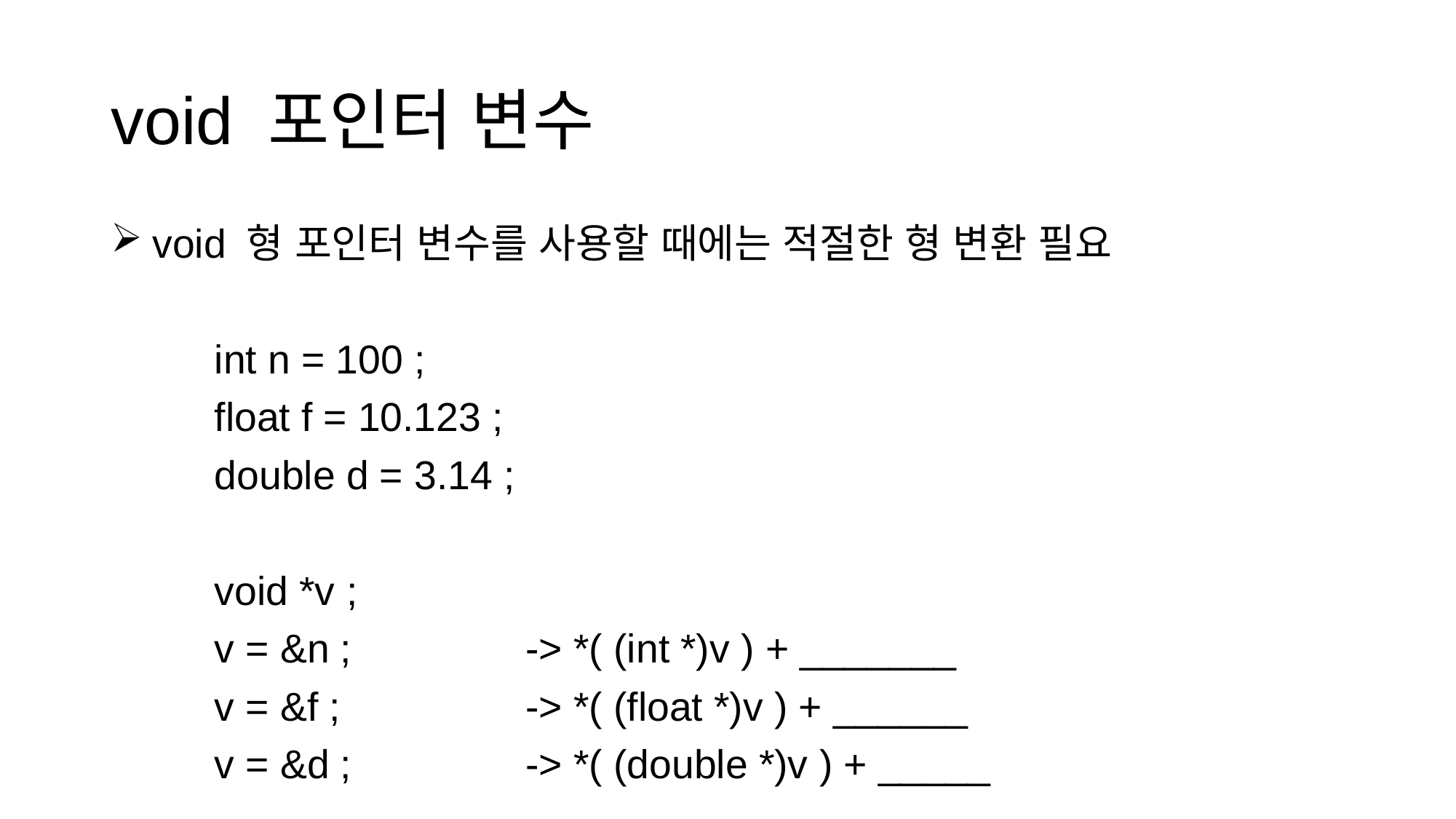

# void 포인터 변수
 void 형 포인터 변수를 사용할 때에는 적절한 형 변환 필요

	int n = 100 ;
	float f = 10.123 ;
	double d = 3.14 ;

	void *v ;
	v = &n ;		-> *( (int *)v ) + _______
	v = &f ;		-> *( (float *)v ) + ______
	v = &d ;		-> *( (double *)v ) + _____